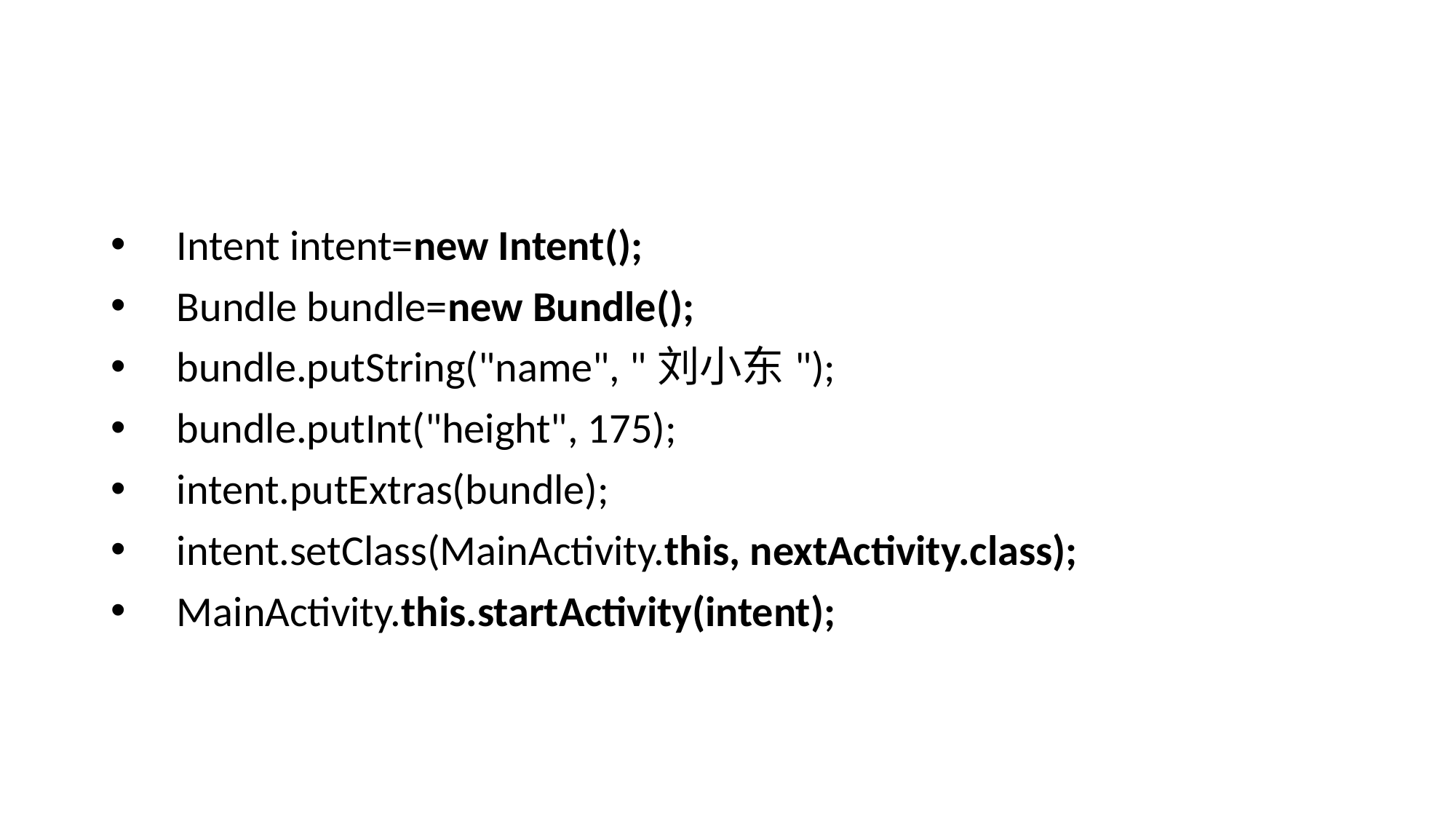

#
    Intent intent=new Intent();
    Bundle bundle=new Bundle();
    bundle.putString("name", "刘小东");
    bundle.putInt("height", 175);
    intent.putExtras(bundle);
    intent.setClass(MainActivity.this, nextActivity.class);
    MainActivity.this.startActivity(intent);